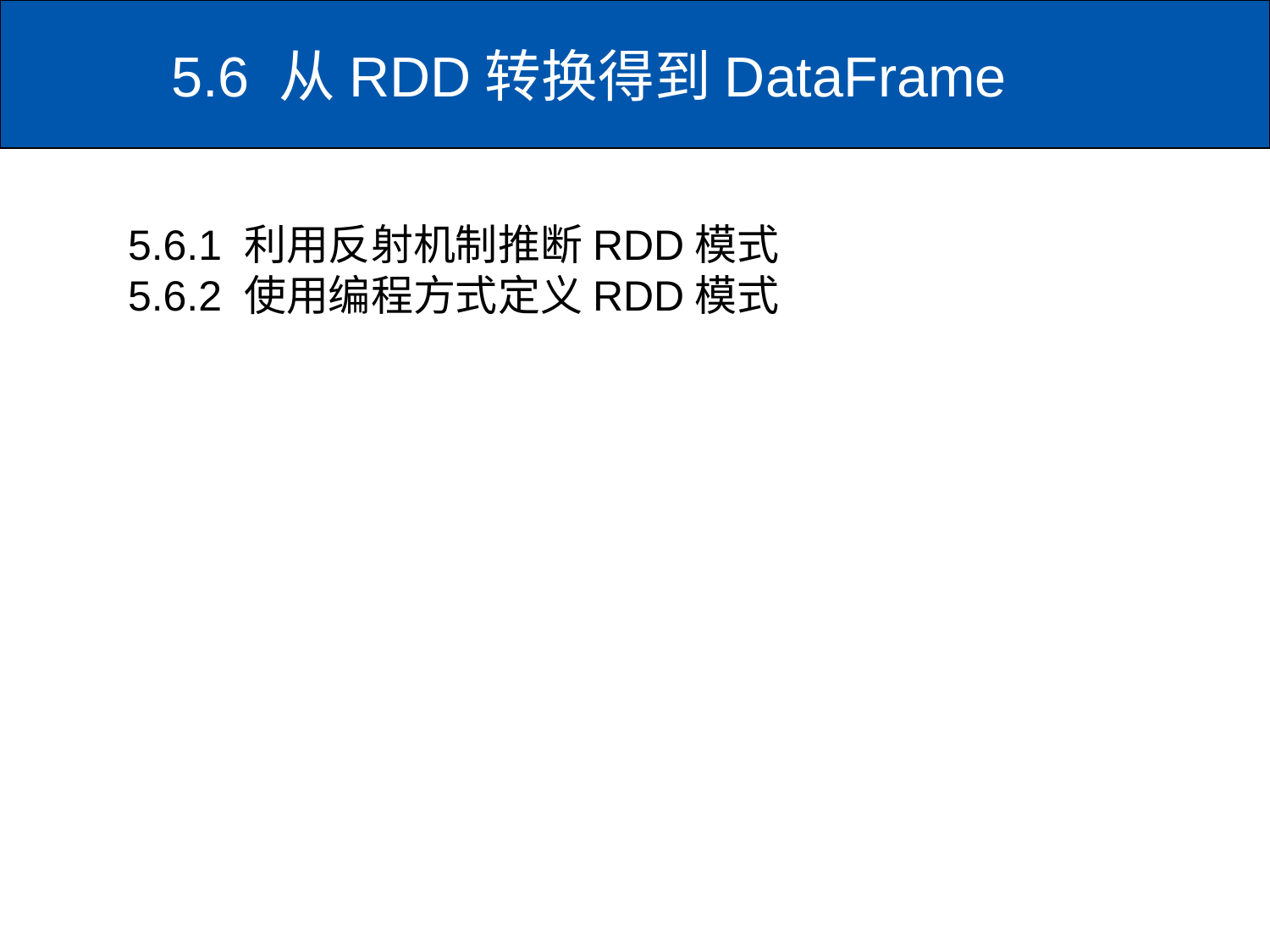

# 5.6 从RDD转换得到DataFrame
5.6.1 利用反射机制推断RDD模式
5.6.2 使用编程方式定义RDD模式